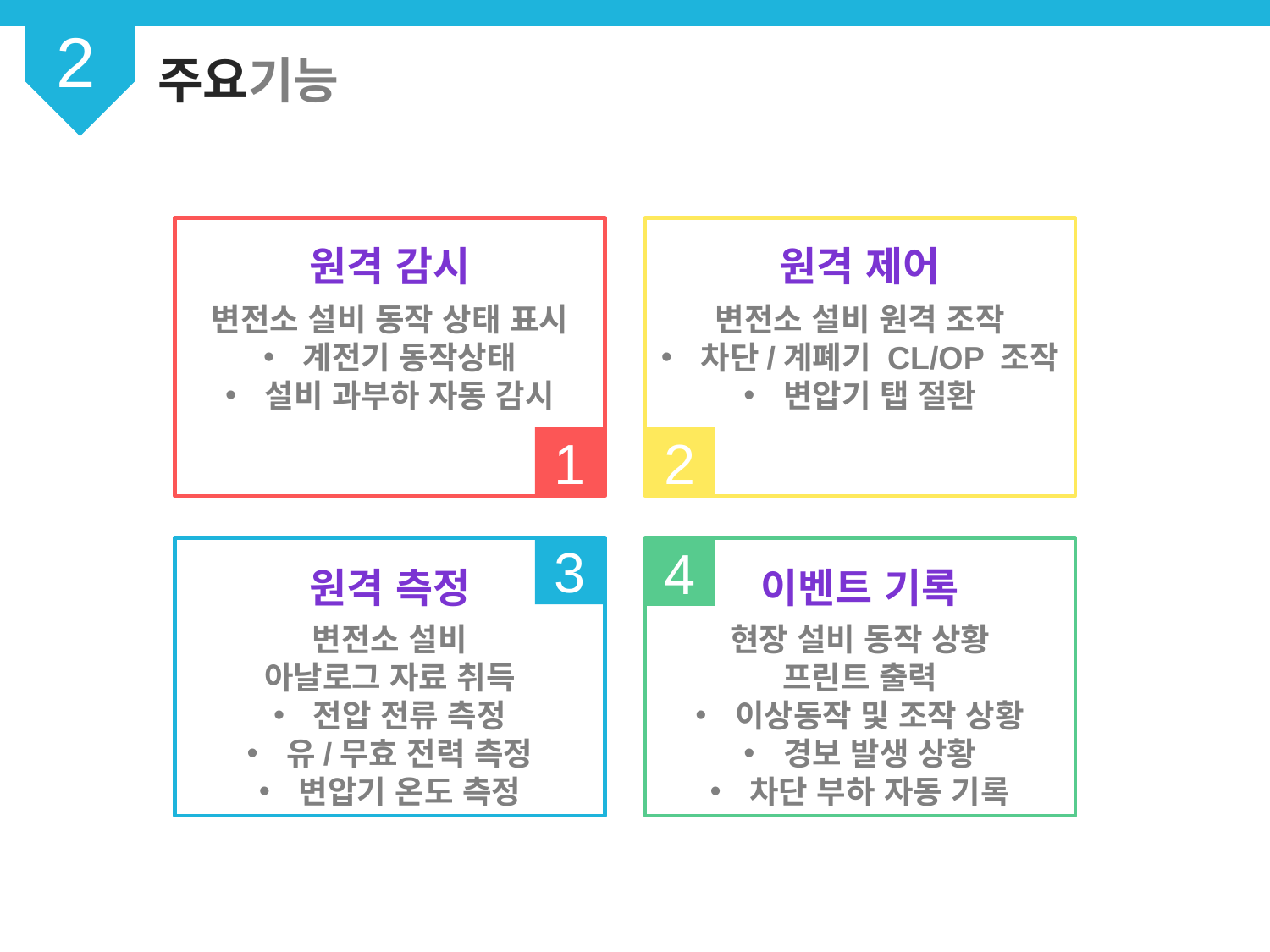

2

주요기능
변전소 설비 동작 상태 표시
계전기 동작상태
설비 과부하 자동 감시
변전소 설비 원격 조작
차단/계폐기 CL/OP 조작
변압기 탭 절환
원격 제어
원격 감시
1
2
3
4

변전소 설비
아날로그 자료 취득
전압 전류 측정
유/무효 전력 측정
변압기 온도 측정

현장 설비 동작 상황
프린트 출력
이상동작 및 조작 상황
경보 발생 상황
차단 부하 자동 기록
원격 측정
이벤트 기록